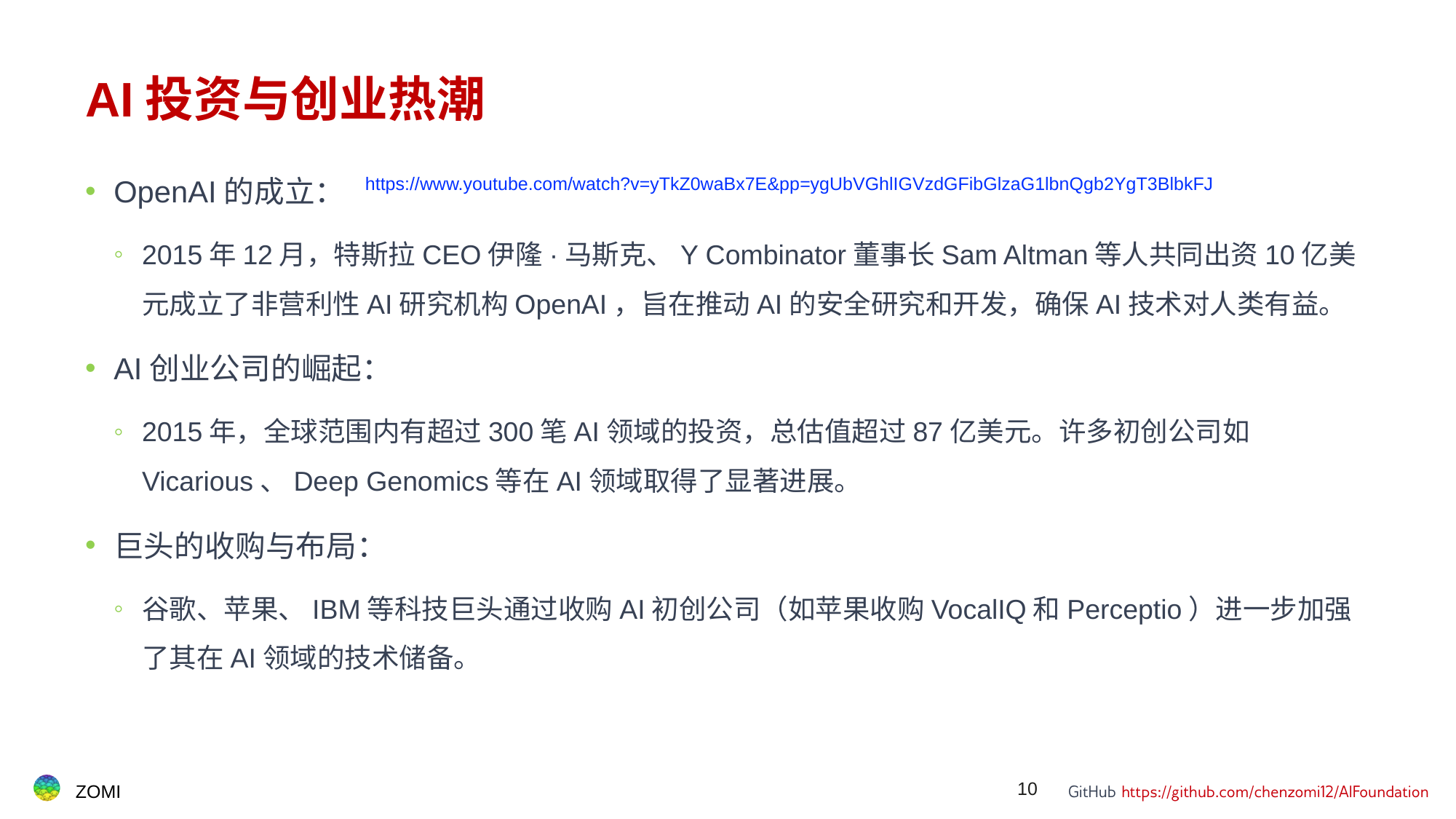

# AI投资与创业热潮
OpenAI的成立：
2015年12月，特斯拉CEO伊隆·马斯克、Y Combinator董事长Sam Altman等人共同出资10亿美元成立了非营利性AI研究机构OpenAI，旨在推动AI的安全研究和开发，确保AI技术对人类有益。
AI创业公司的崛起：
2015年，全球范围内有超过300笔AI领域的投资，总估值超过87亿美元。许多初创公司如Vicarious、Deep Genomics等在AI领域取得了显著进展。
巨头的收购与布局：
谷歌、苹果、IBM等科技巨头通过收购AI初创公司（如苹果收购VocalIQ和Perceptio）进一步加强了其在AI领域的技术储备。
https://www.youtube.com/watch?v=yTkZ0waBx7E&pp=ygUbVGhlIGVzdGFibGlzaG1lbnQgb2YgT3BlbkFJ